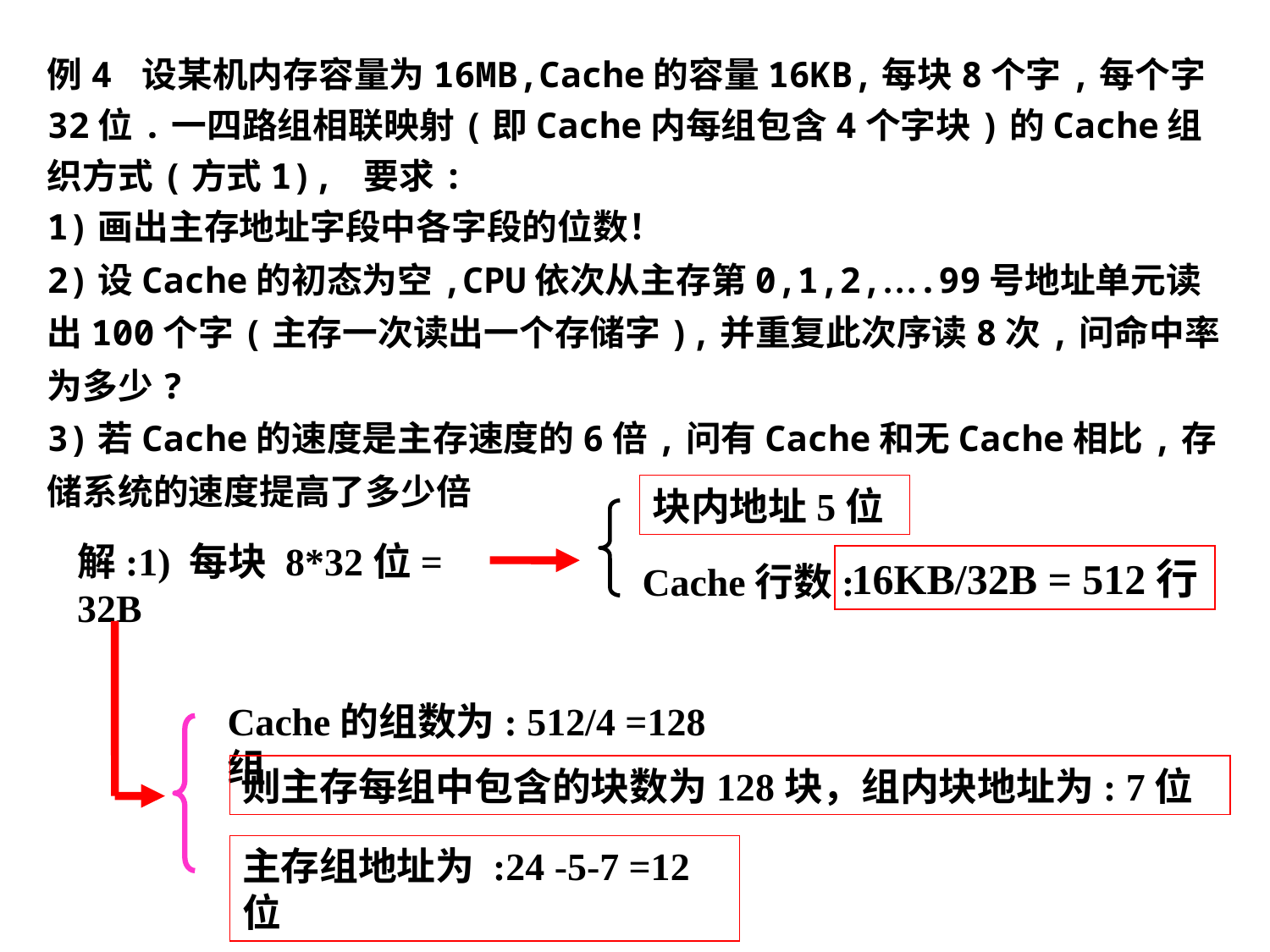

例4 设某机内存容量为16MB,Cache的容量16KB,每块8个字,每个字32位.一四路组相联映射(即Cache内每组包含4个字块)的Cache组织方式(方式1), 要求:
1)画出主存地址字段中各字段的位数！
2)设Cache的初态为空,CPU依次从主存第0,1,2,….99号地址单元读出100个字(主存一次读出一个存储字),并重复此次序读8次,问命中率为多少?
3)若Cache的速度是主存速度的6倍,问有Cache和无Cache相比,存储系统的速度提高了多少倍
块内地址5位

解:1) 每块 8*32位= 32B
16KB/32B = 512行
Cache行数:

Cache的组数为: 512/4 =128组

则主存每组中包含的块数为128块，组内块地址为: 7位
主存组地址为 :24 -5-7 =12位